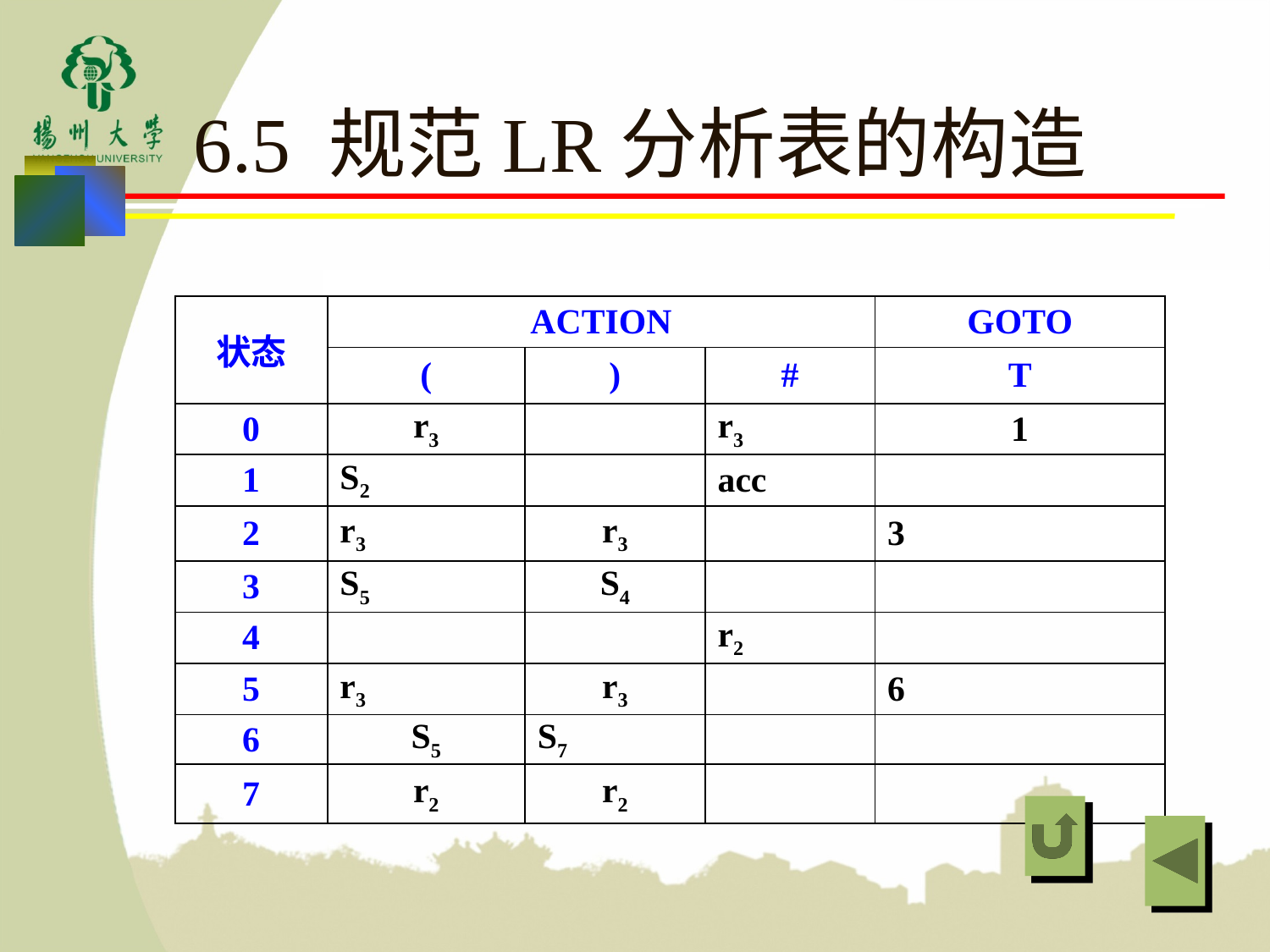

# 6.5 规范LR分析表的构造
| 状态 | ACTION |  |  | GOTO |
| --- | --- | --- | --- | --- |
|  | ( | ) | # | T |
| 0 | r3 |  | r3 | 1 |
| 1 | S2 |  | acc |  |
| 2 | r3 | r3 |  | 3 |
| 3 | S5 | S4 |  |  |
| 4 |  |  | r2 |  |
| 5 | r3 | r3 |  | 6 |
| 6 | S5 | S7 |  |  |
| 7 | r2 | r2 |  |  |

94